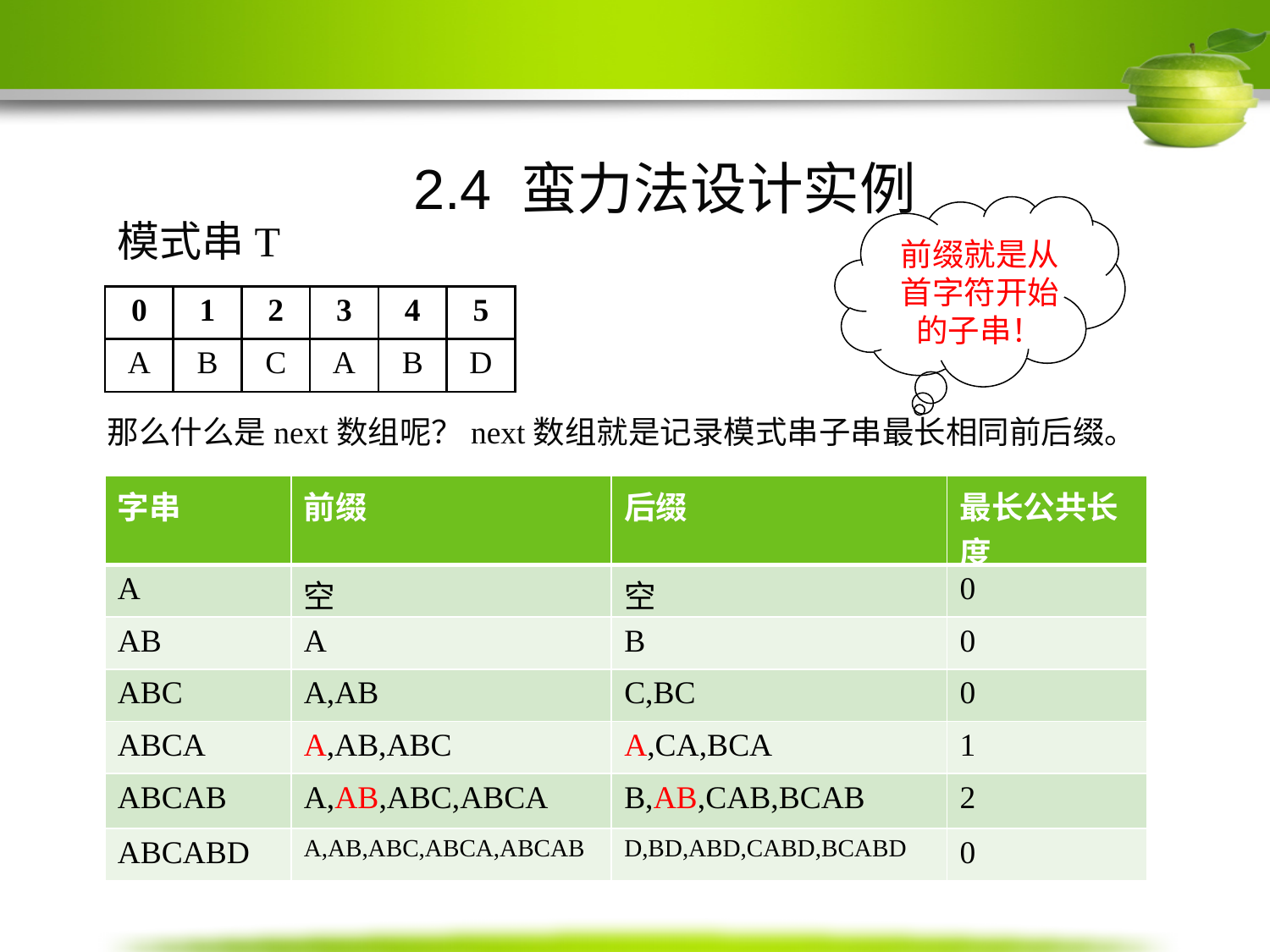

2.4 蛮力法设计实例

模式串T
前缀就是从首字符开始的子串！
| 0 | 1 | 2 | 3 | 4 | 5 |
| --- | --- | --- | --- | --- | --- |
| A | B | C | A | B | D |
那么什么是next数组呢？next数组就是记录模式串子串最长相同前后缀。
| 字串 | 前缀 | 后缀 | 最长公共长度 |
| --- | --- | --- | --- |
| A | 空 | 空 | 0 |
| AB | A | B | 0 |
| ABC | A,AB | C,BC | 0 |
| ABCA | A,AB,ABC | A,CA,BCA | 1 |
| ABCAB | A,AB,ABC,ABCA | B,AB,CAB,BCAB | 2 |
| ABCABD | A,AB,ABC,ABCA,ABCAB | D,BD,ABD,CABD,BCABD | 0 |